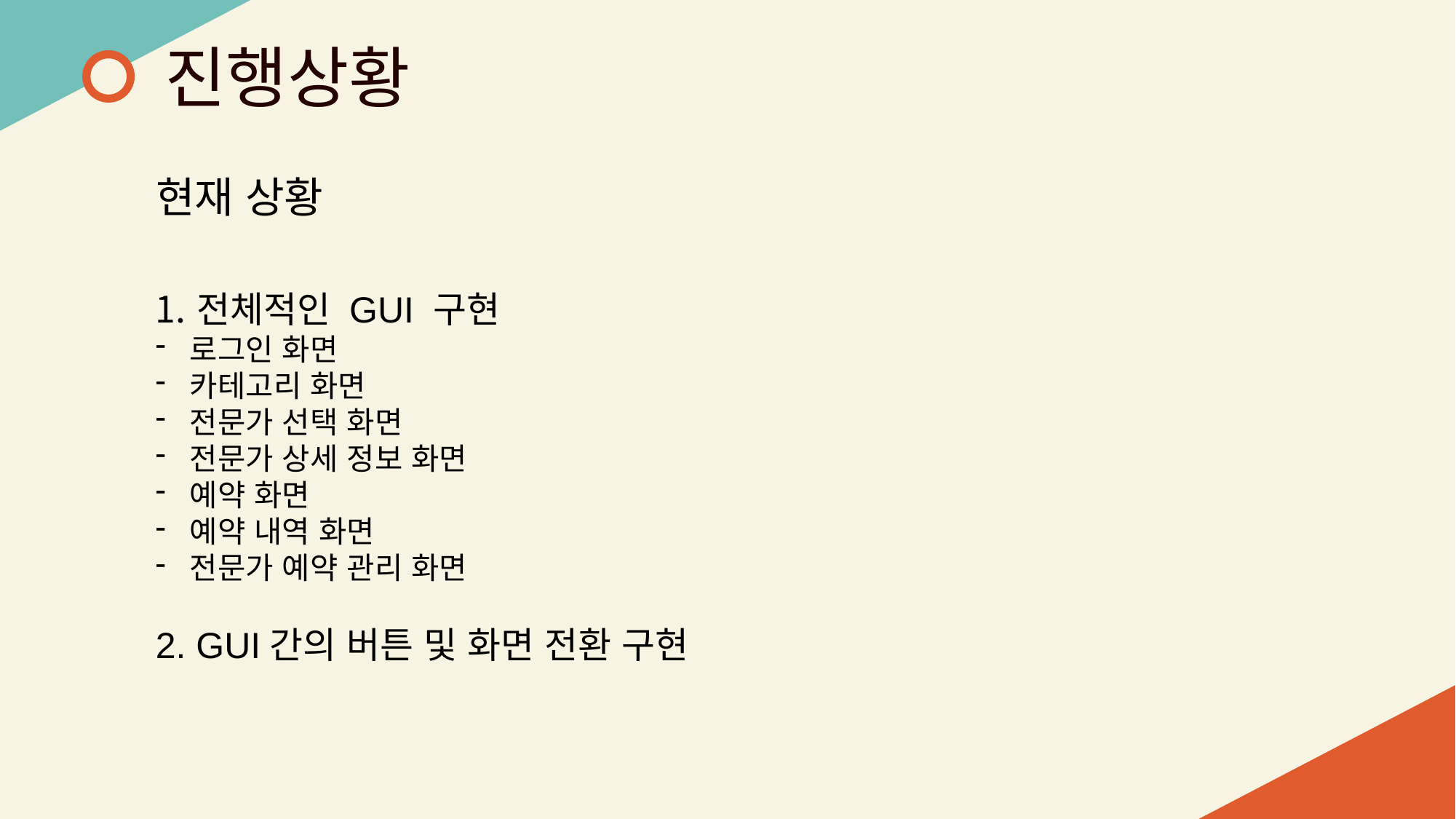

진행상황

현재 상황
전체적인 GUI 구현
로그인 화면
카테고리 화면
전문가 선택 화면
전문가 상세 정보 화면
예약 화면
예약 내역 화면
전문가 예약 관리 화면

2. GUI간의 버튼 및 화면 전환 구현